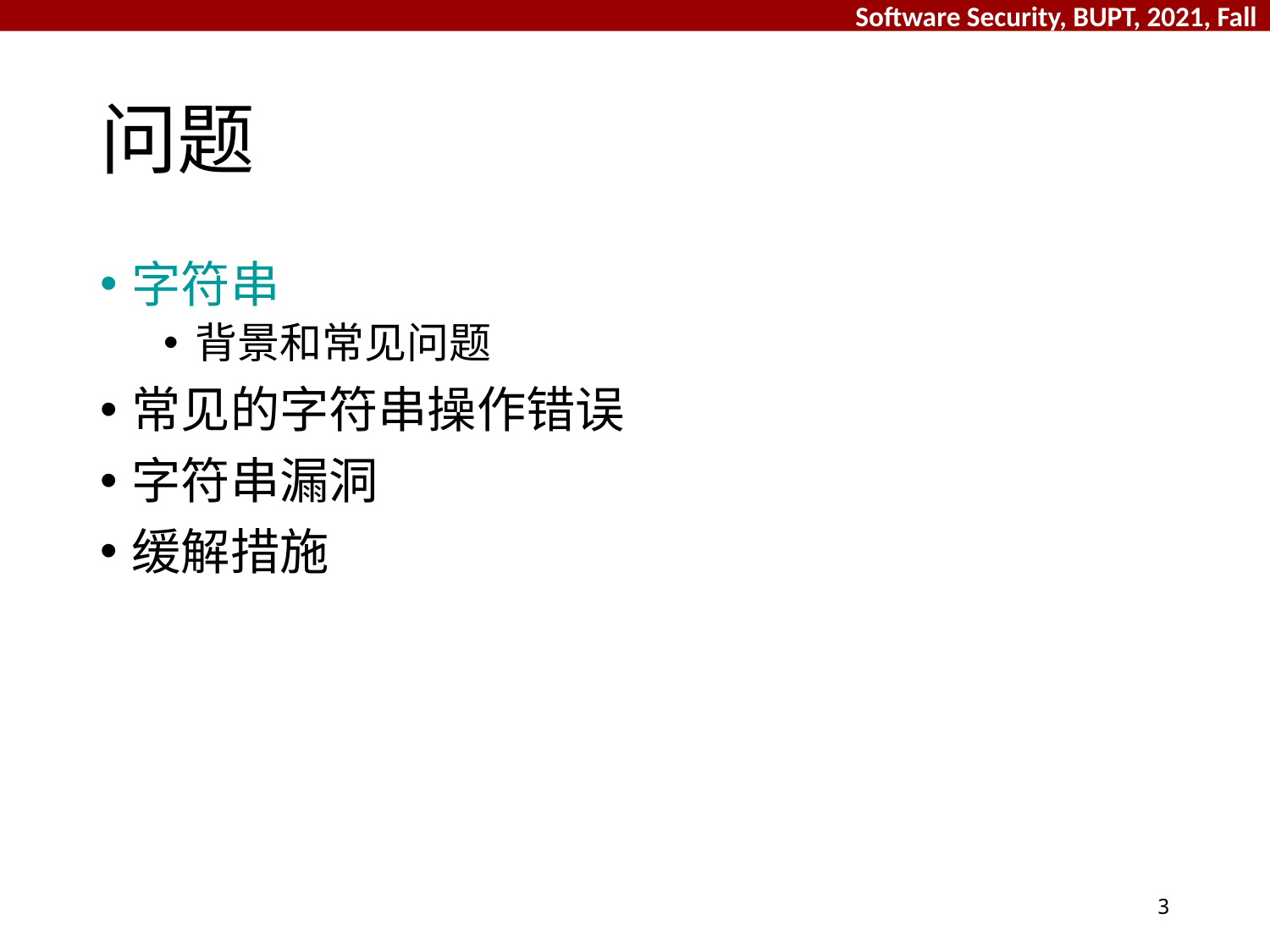

# 问题
字符串
背景和常见问题
常见的字符串操作错误
字符串漏洞
缓解措施
3